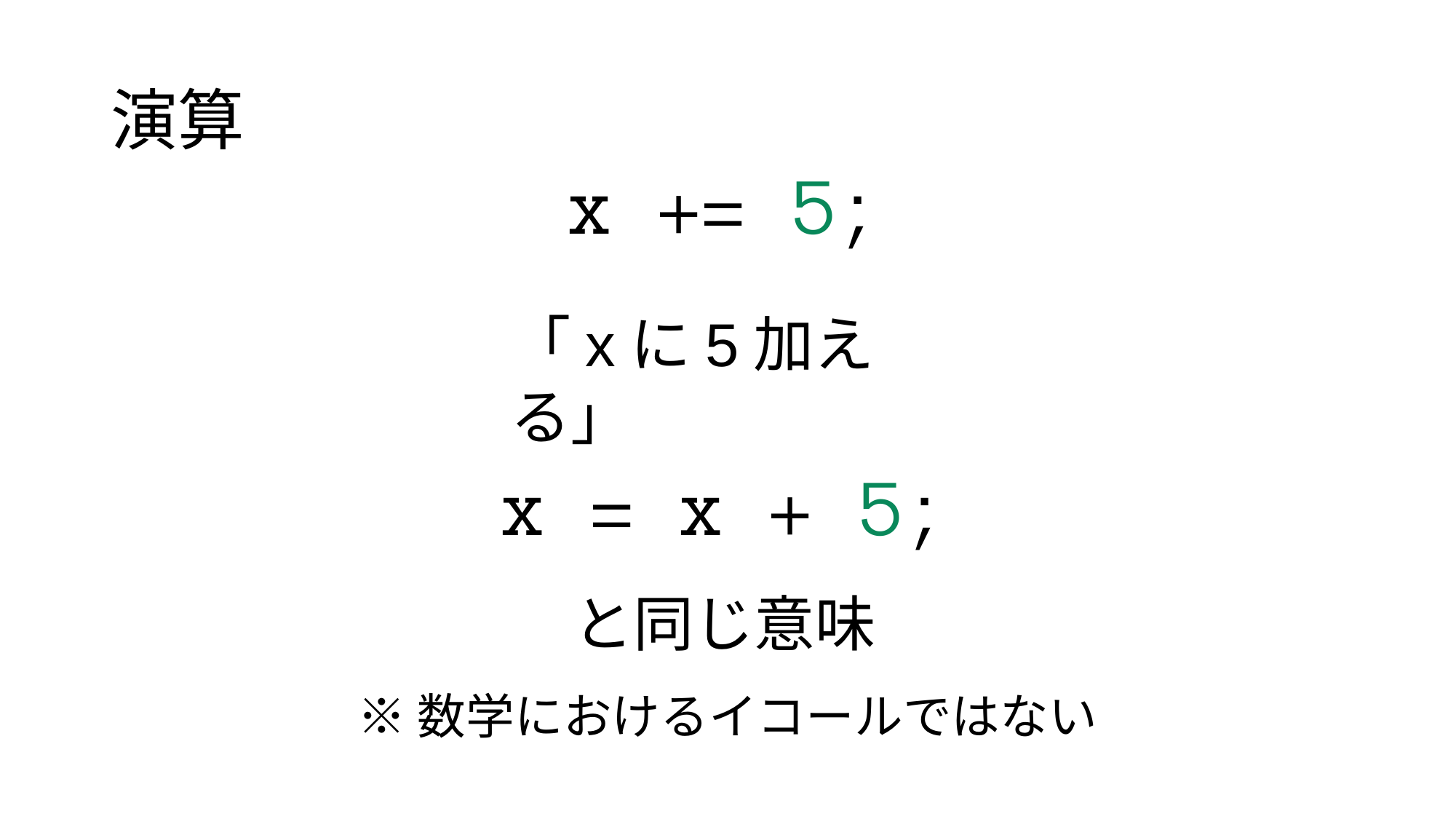

# 演算
x += 5;
「xに5加える」
x = x + 5;
と同じ意味
※数学におけるイコールではない